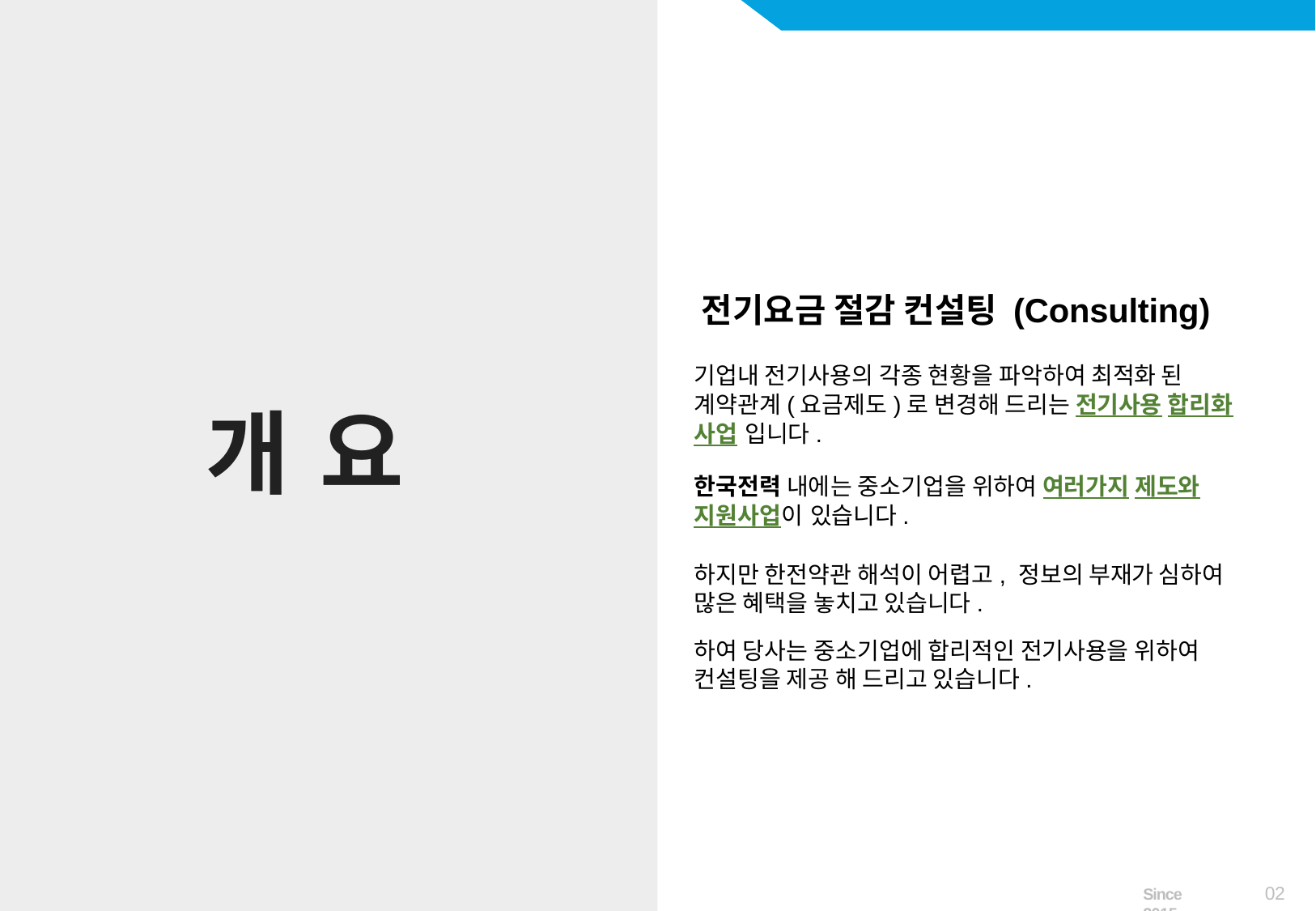

# 전기요금 절감 컨설팅 (Consulting)
기업내 전기사용의 각종 현황을 파악하여 최적화 된 계약관계(요금제도)로 변경해 드리는 전기사용 합리화 사업 입니다.
한국전력 내에는 중소기업을 위하여 여러가지 제도와 지원사업이 있습니다.
하지만 한전약관 해석이 어렵고, 정보의 부재가 심하여 많은 혜택을 놓치고 있습니다.

하여 당사는 중소기업에 합리적인 전기사용을 위하여 컨설팅을 제공 해 드리고 있습니다.
개 요
02
Since 2015